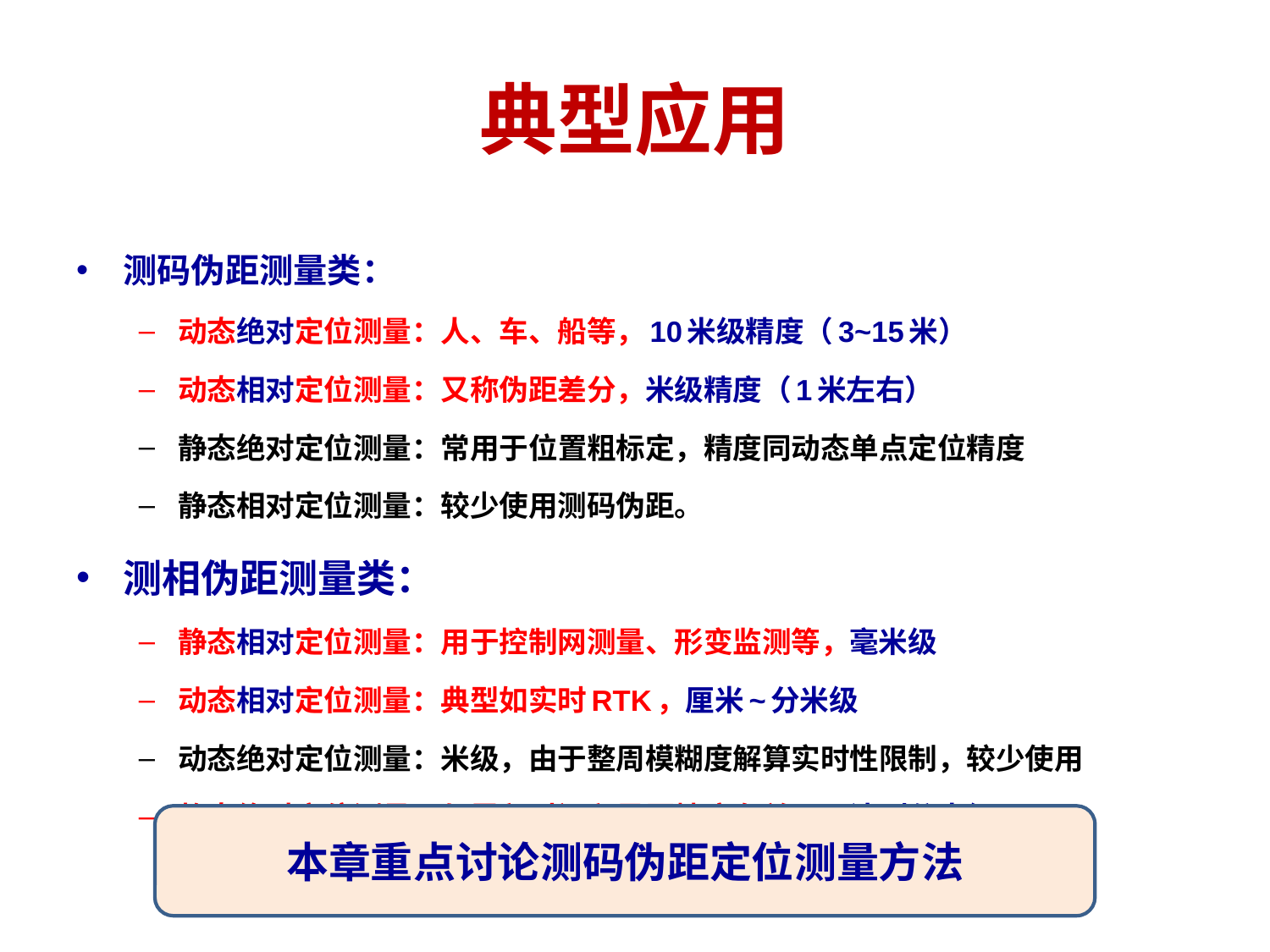

# 典型应用
测码伪距测量类：
动态绝对定位测量：人、车、船等，10米级精度（3~15米）
动态相对定位测量：又称伪距差分，米级精度（1米左右）
静态绝对定位测量：常用于位置粗标定，精度同动态单点定位精度
静态相对定位测量：较少使用测码伪距。
测相伪距测量类：
静态相对定位测量：用于控制网测量、形变监测等，毫米级
动态相对定位测量：典型如实时RTK，厘米~分米级
动态绝对定位测量：米级，由于整周模糊度解算实时性限制，较少使用
静态绝对定位测量：与累积时间和星历精度有关，可达到分米级。

本章重点讨论测码伪距定位测量方法